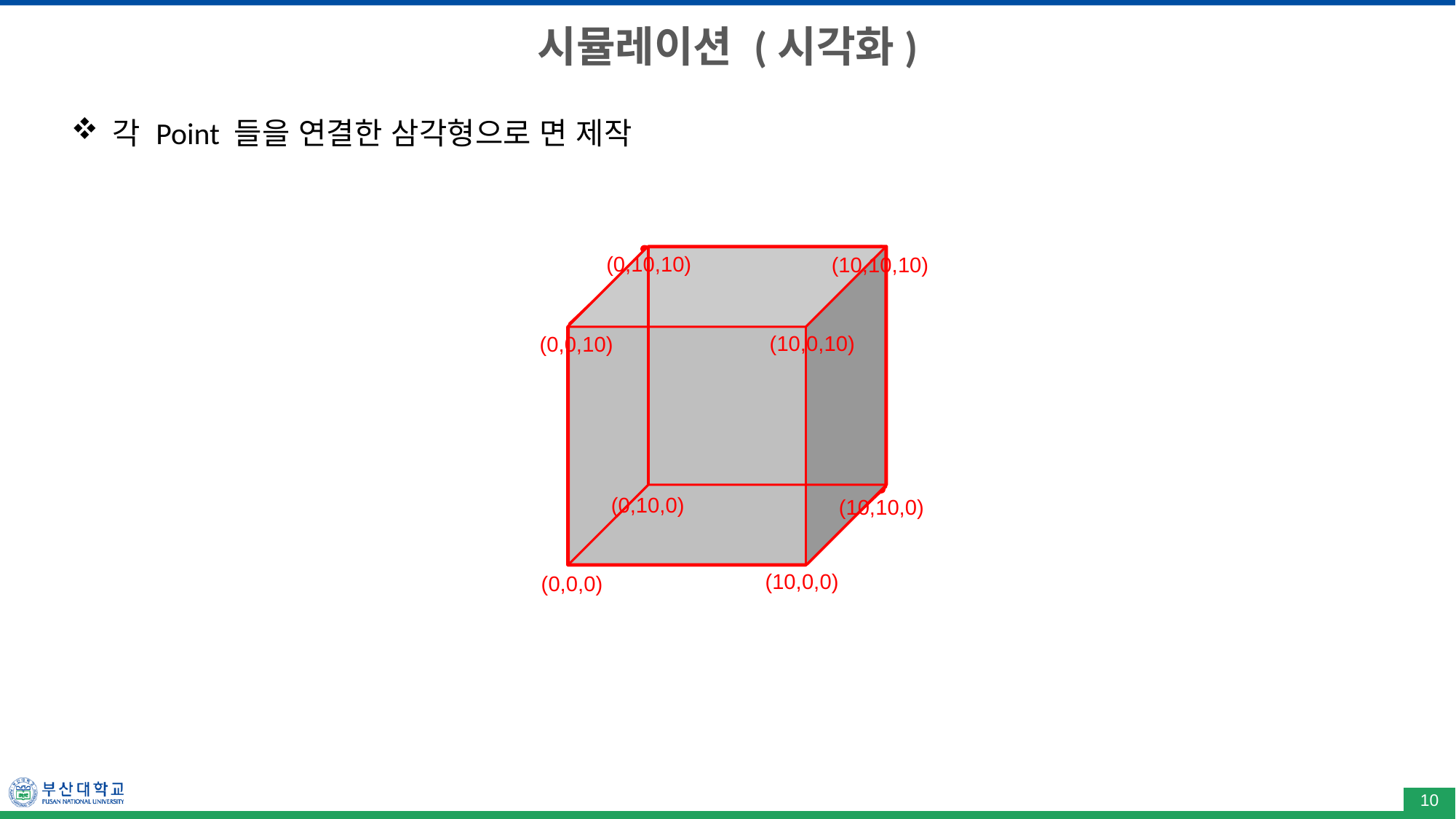

# 시뮬레이션 (시각화)
각 Point 들을 연결한 삼각형으로 면 제작
(0,10,10)
(10,10,10)

(10,0,10)
(0,0,10)
(0,10,0)

(10,10,0)

(10,0,0)
(0,0,0)
10